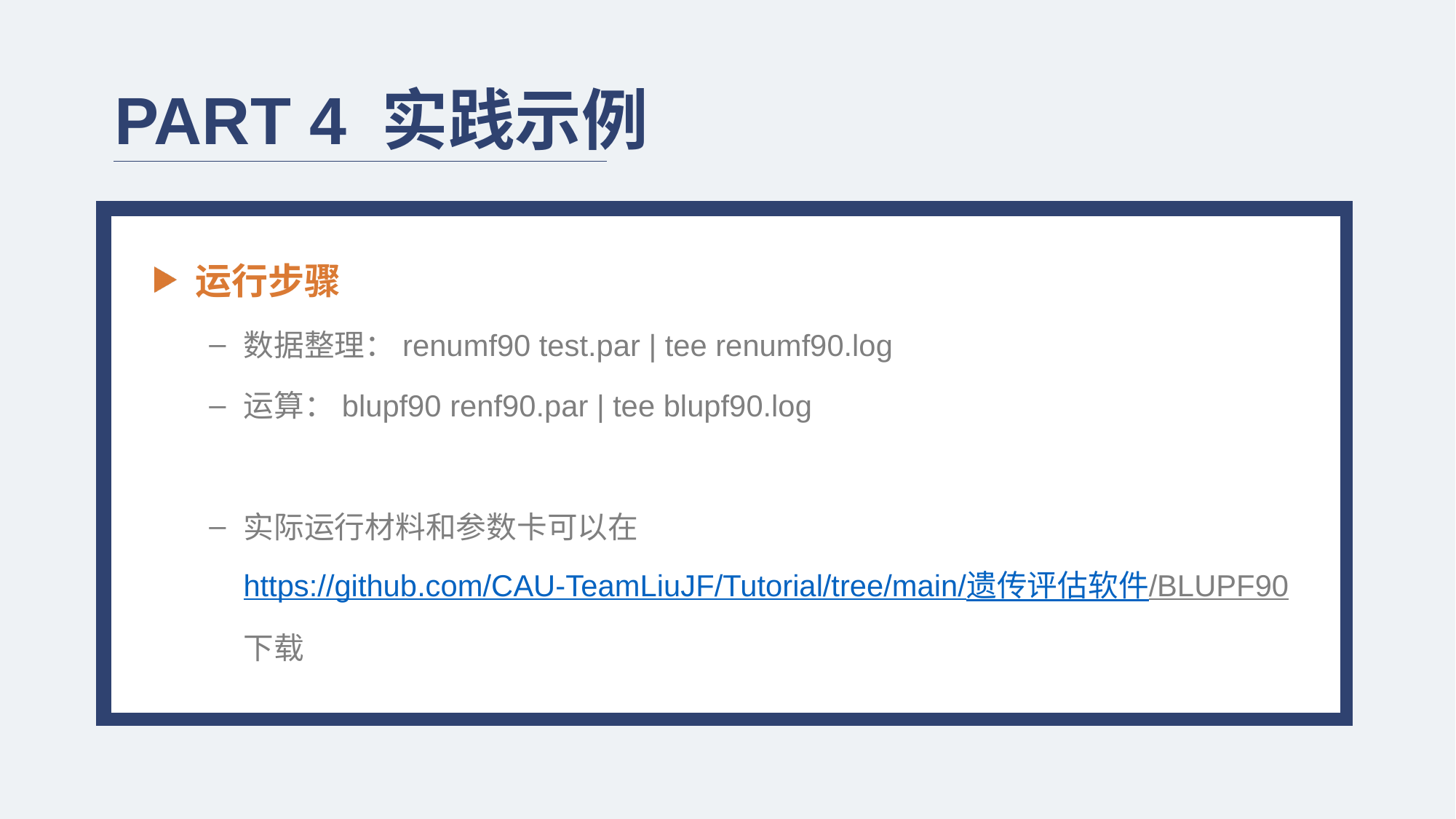

PART 4 实践示例

运行步骤
数据整理：renumf90 test.par | tee renumf90.log
运算：blupf90 renf90.par | tee blupf90.log

实际运行材料和参数卡可以在https://github.com/CAU-TeamLiuJF/Tutorial/tree/main/遗传评估软件/BLUPF90下载